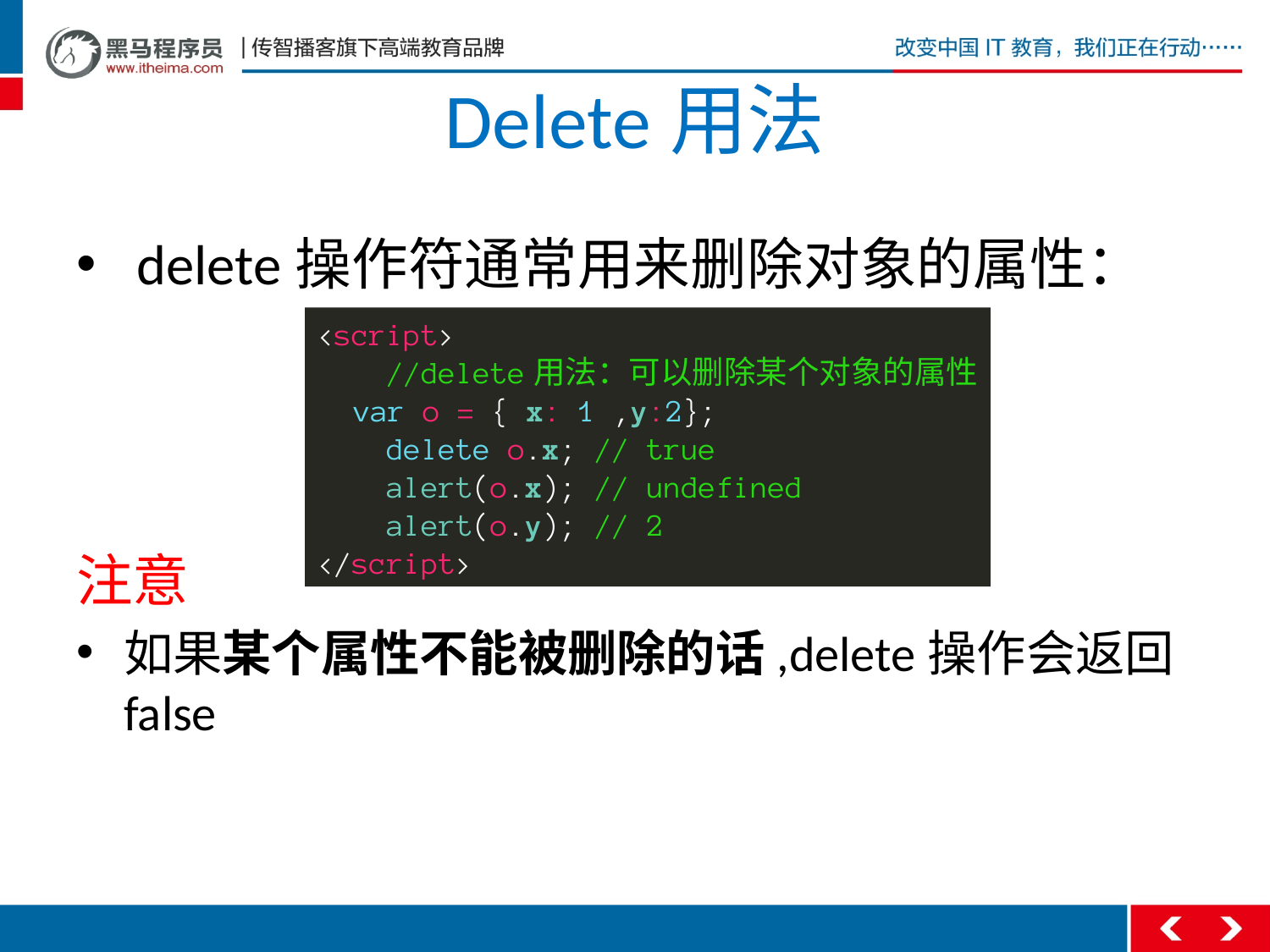

# Delete用法
 delete操作符通常用来删除对象的属性：

注意
如果某个属性不能被删除的话,delete操作会返回false

<script>
    //delete用法：可以删除某个对象的属性
    var o = { x: 1 ,y:2};
    delete o.x; // true  
    alert(o.x); // undefined 
    alert(o.y); // 2
</script>